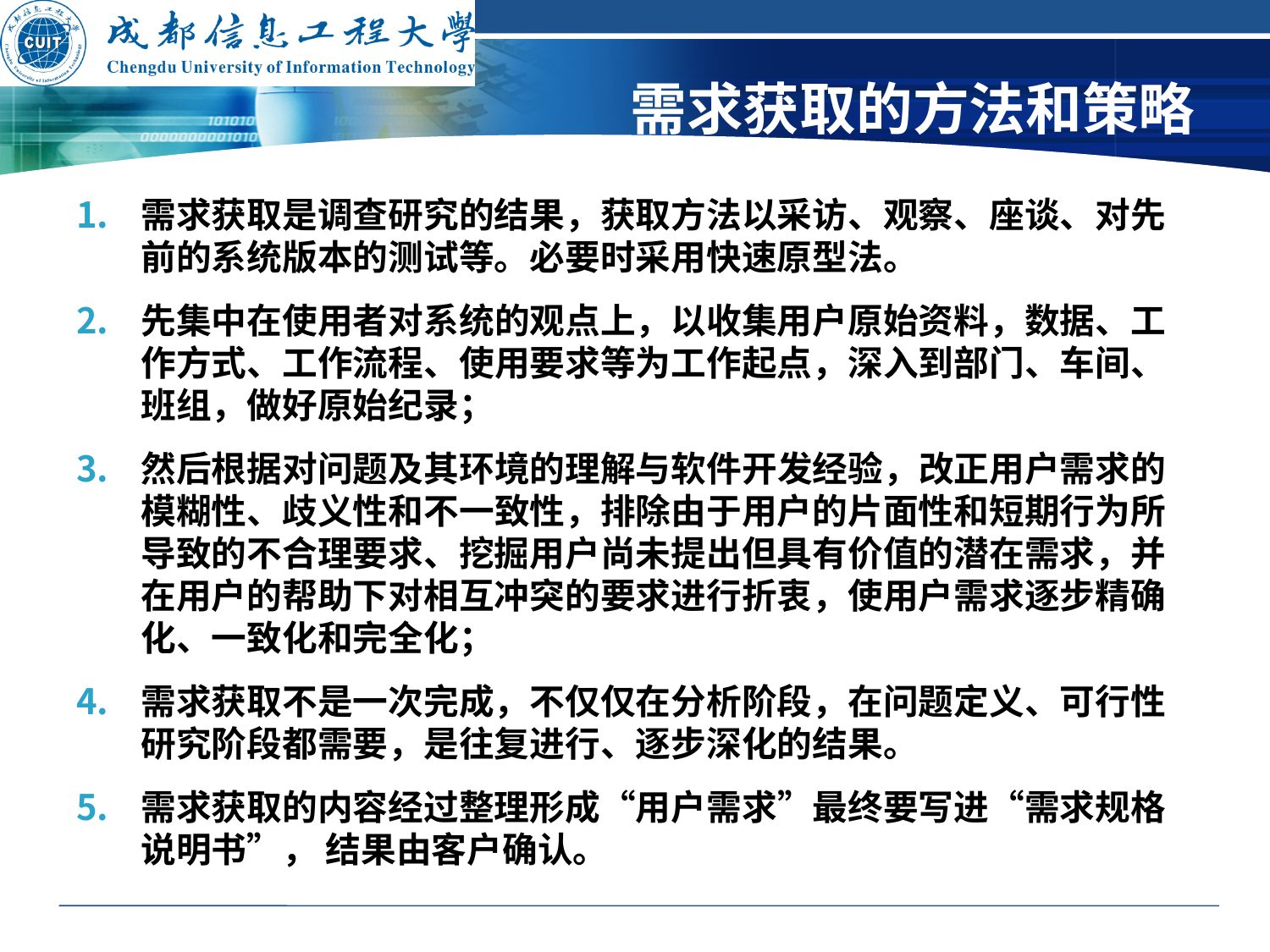

# 需求获取的方法和策略
需求获取是调查研究的结果，获取方法以采访、观察、座谈、对先前的系统版本的测试等。必要时采用快速原型法。
先集中在使用者对系统的观点上，以收集用户原始资料，数据、工作方式、工作流程、使用要求等为工作起点，深入到部门、车间、班组，做好原始纪录；
然后根据对问题及其环境的理解与软件开发经验，改正用户需求的模糊性、歧义性和不一致性，排除由于用户的片面性和短期行为所导致的不合理要求、挖掘用户尚未提出但具有价值的潜在需求，并在用户的帮助下对相互冲突的要求进行折衷，使用户需求逐步精确化、一致化和完全化；
需求获取不是一次完成，不仅仅在分析阶段，在问题定义、可行性研究阶段都需要，是往复进行、逐步深化的结果。
需求获取的内容经过整理形成“用户需求”最终要写进“需求规格说明书”， 结果由客户确认。